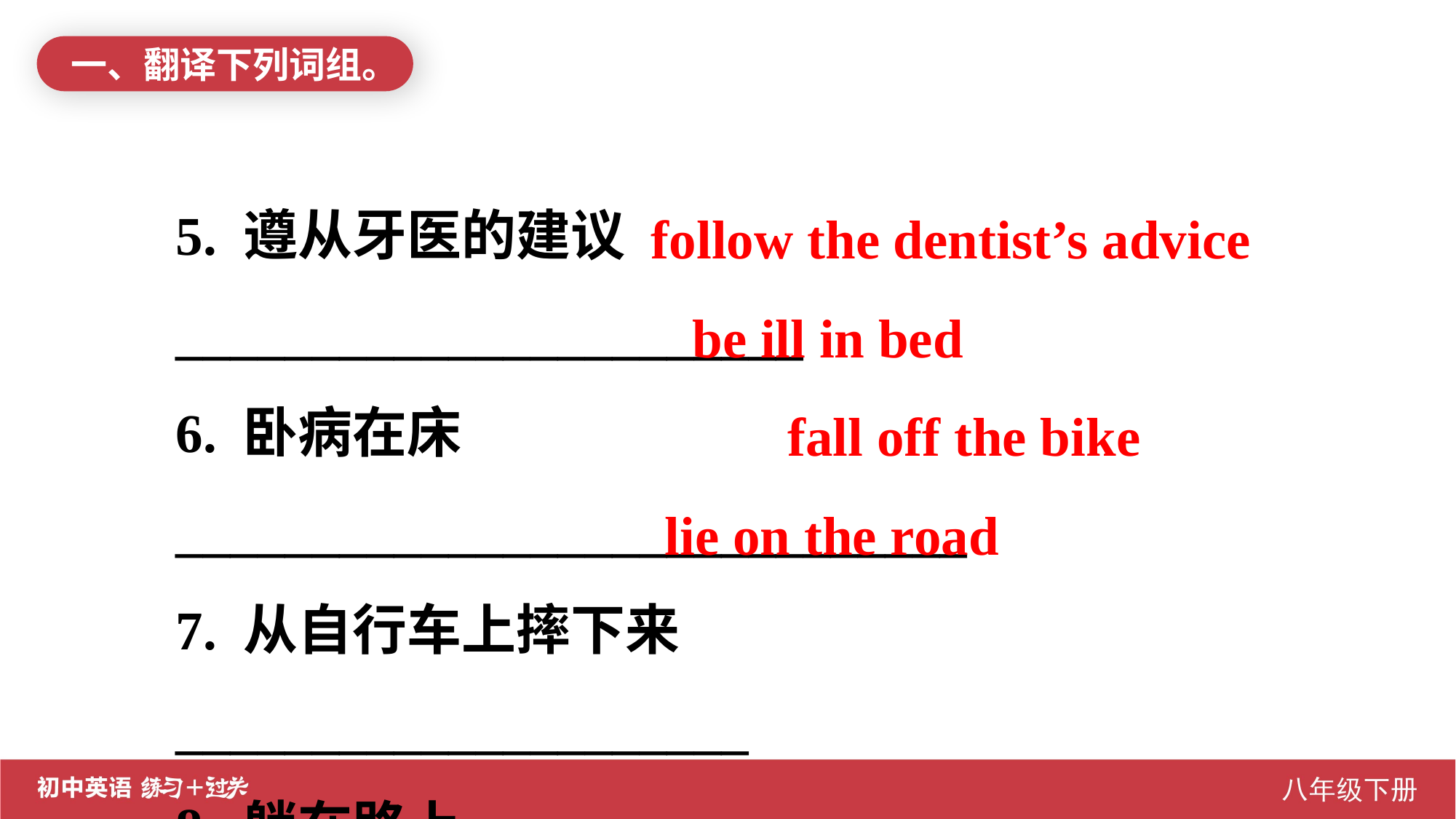

一、翻译下列词组。
5. 遵从牙医的建议  _______________________
6. 卧病在床  _____________________________
7. 从自行车上摔下来  _____________________
8. 躺在路上  _____________________________
    follow the dentist’s advice
       be ill in bed
              fall off the bike
     lie on the road